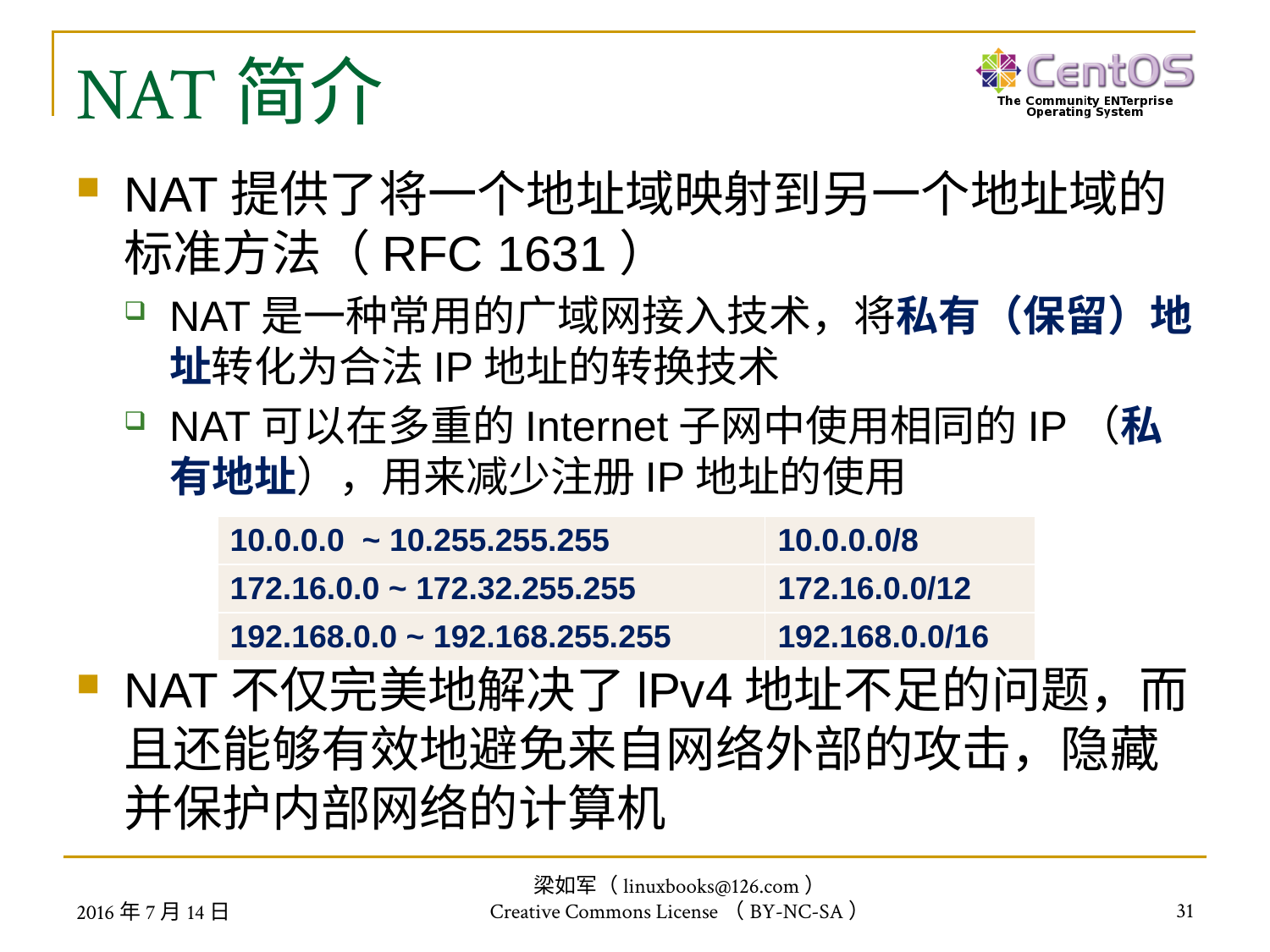

# NAT简介
NAT提供了将一个地址域映射到另一个地址域的标准方法（RFC 1631）
NAT是一种常用的广域网接入技术，将私有（保留）地址转化为合法IP地址的转换技术
NAT可以在多重的Internet子网中使用相同的IP（私有地址），用来减少注册IP地址的使用

NAT不仅完美地解决了lPv4地址不足的问题，而且还能够有效地避免来自网络外部的攻击，隐藏并保护内部网络的计算机

| 10.0.0.0 ~ 10.255.255.255 | 10.0.0.0/8 |
| --- | --- |
| 172.16.0.0 ~ 172.32.255.255 | 172.16.0.0/12 |
| 192.168.0.0 ~ 192.168.255.255 | 192.168.0.0/16 |
梁如军（linuxbooks@126.com）
Creative Commons License（BY-NC-SA）
2016年7月14日
31